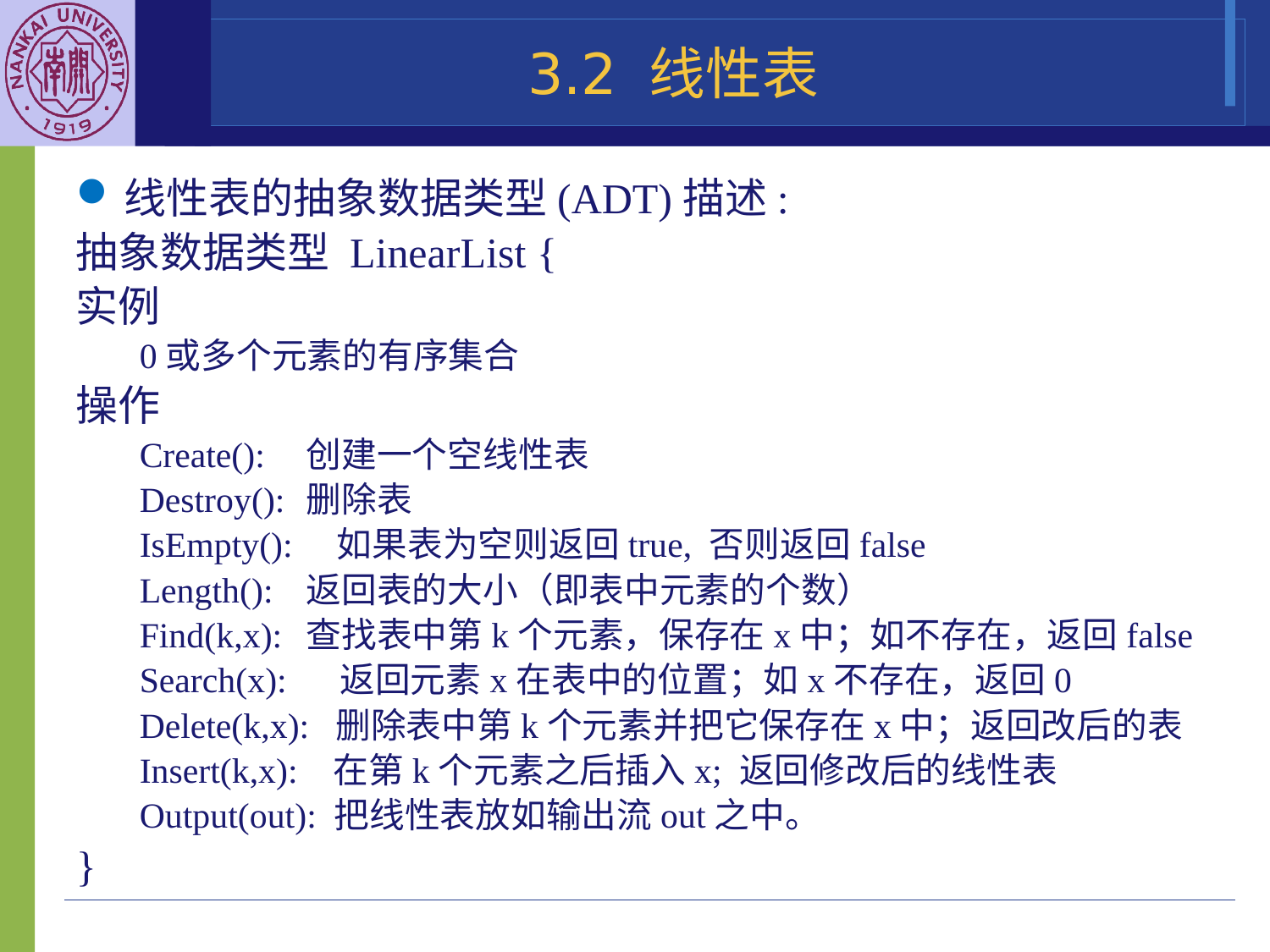

# 3.2 线性表
线性表的抽象数据类型(ADT)描述:
抽象数据类型 LinearList {
实例
0或多个元素的有序集合
操作
Create(): 	创建一个空线性表
Destroy(): 	删除表
IsEmpty():    如果表为空则返回true, 否则返回false
Length(): 	返回表的大小（即表中元素的个数）
Find(k,x): 	查找表中第k个元素，保存在x中；如不存在，返回false
Search(x):     返回元素x在表中的位置；如x不存在，返回0
Delete(k,x):  删除表中第k个元素并把它保存在x中；返回改后的表
Insert(k,x):   在第k个元素之后插入x; 返回修改后的线性表
Output(out): 把线性表放如输出流out之中。
}
8